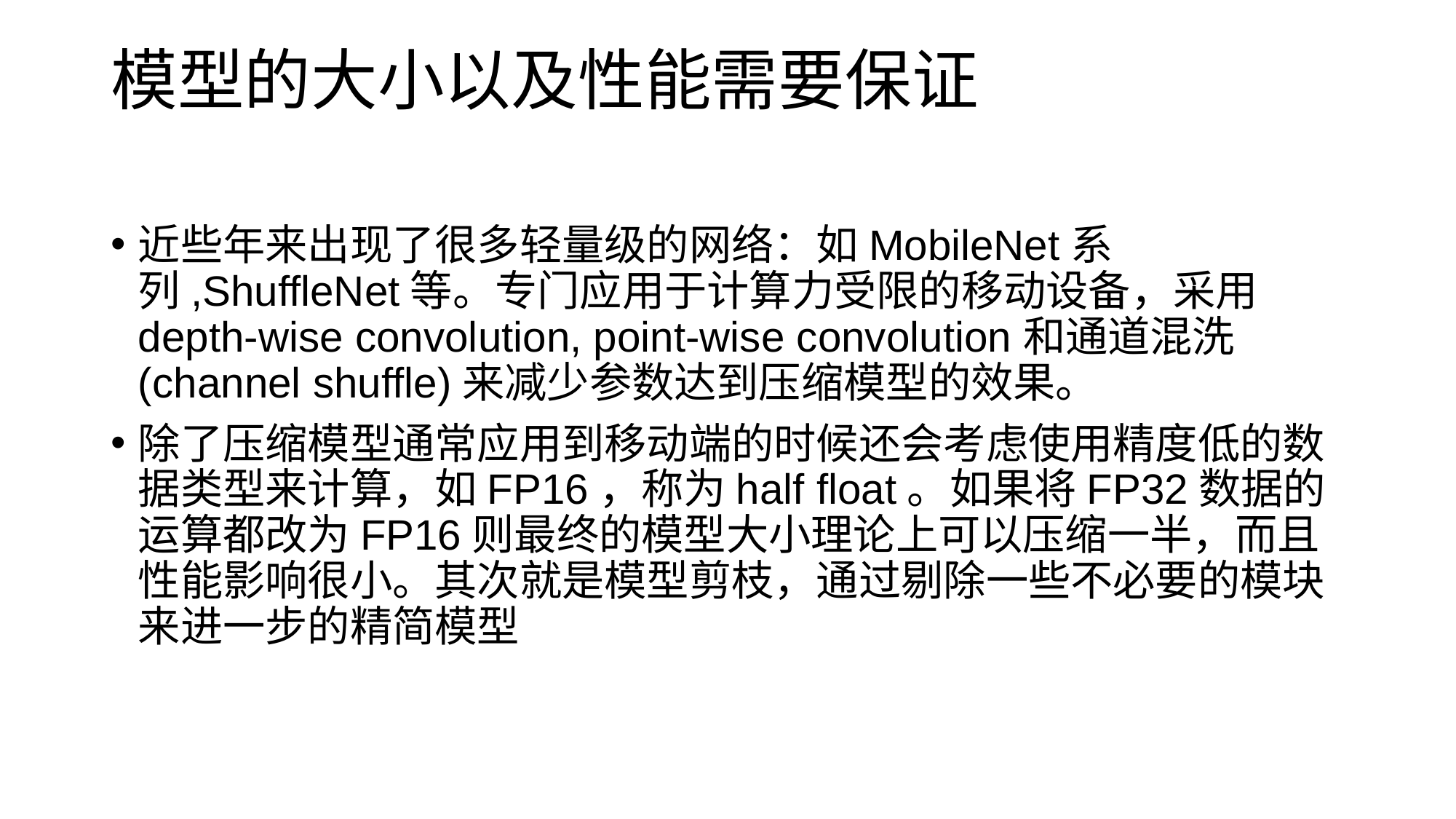

# 模型的大小以及性能需要保证
近些年来出现了很多轻量级的网络：如MobileNet系列,ShuffleNet等。专门应用于计算力受限的移动设备，采用depth-wise convolution, point-wise convolution和通道混洗(channel shuffle)来减少参数达到压缩模型的效果。
除了压缩模型通常应用到移动端的时候还会考虑使用精度低的数据类型来计算，如FP16，称为half float。如果将FP32数据的运算都改为FP16则最终的模型大小理论上可以压缩一半，而且性能影响很小。其次就是模型剪枝，通过剔除一些不必要的模块来进一步的精简模型